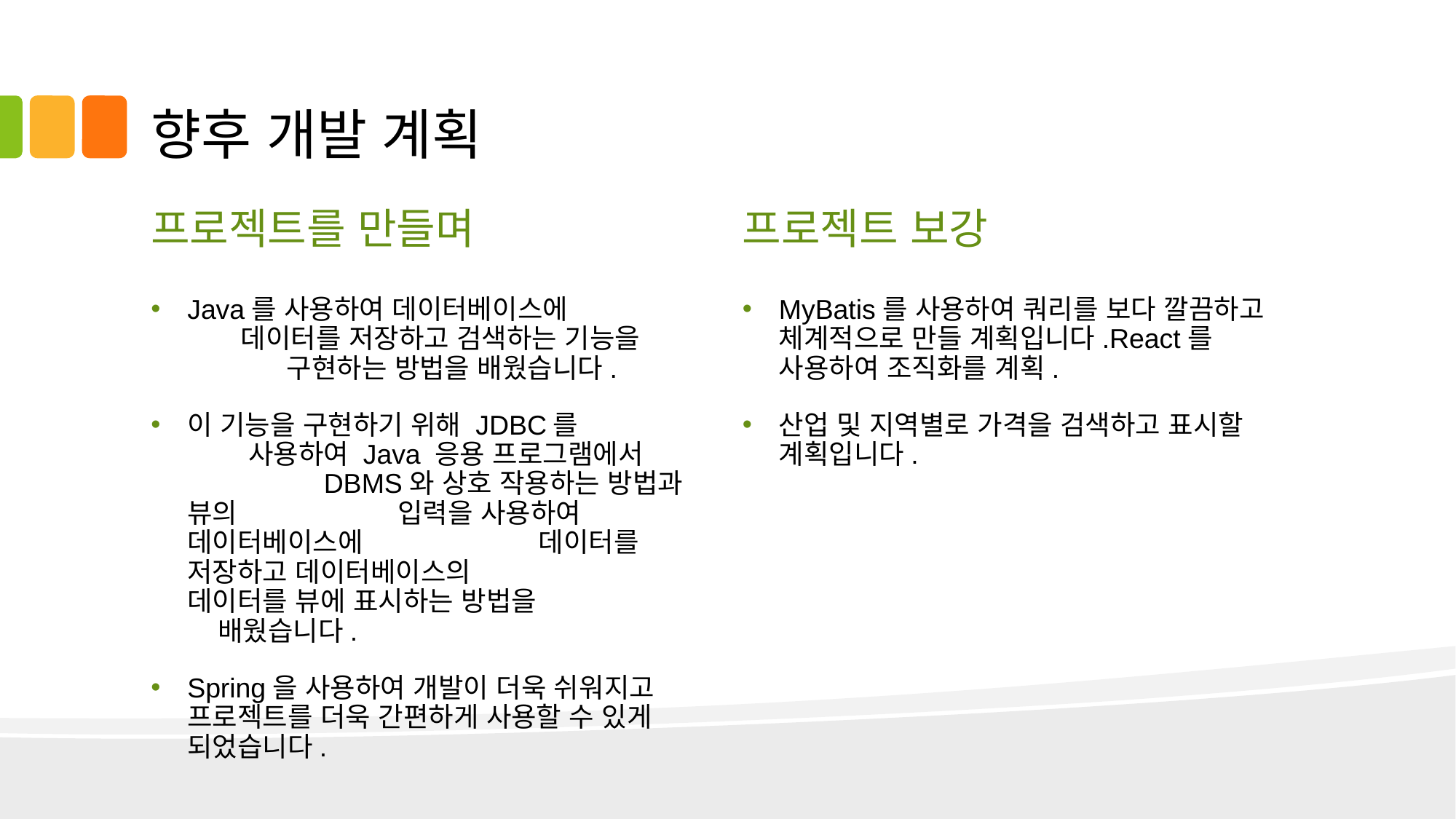

# 향후 개발 계획
프로젝트를 만들며
프로젝트 보강
Java를 사용하여 데이터베이스에                         데이터를 저장하고 검색하는 기능을                      구현하는 방법을 배웠습니다.
이 기능을 구현하기 위해 JDBC를                         사용하여 Java 응용 프로그램에서                         DBMS와 상호 작용하는 방법과 뷰의                     입력을 사용하여 데이터베이스에                       데이터를 저장하고 데이터베이스의                             데이터를 뷰에 표시하는 방법을                          배웠습니다.
Spring을 사용하여 개발이 더욱 쉬워지고 프로젝트를 더욱 간편하게 사용할 수 있게 되었습니다.

MyBatis를 사용하여 쿼리를 보다 깔끔하고 체계적으로 만들 계획입니다.React를          사용하여 조직화를 계획.
산업 및 지역별로 가격을 검색하고 표시할 계획입니다.